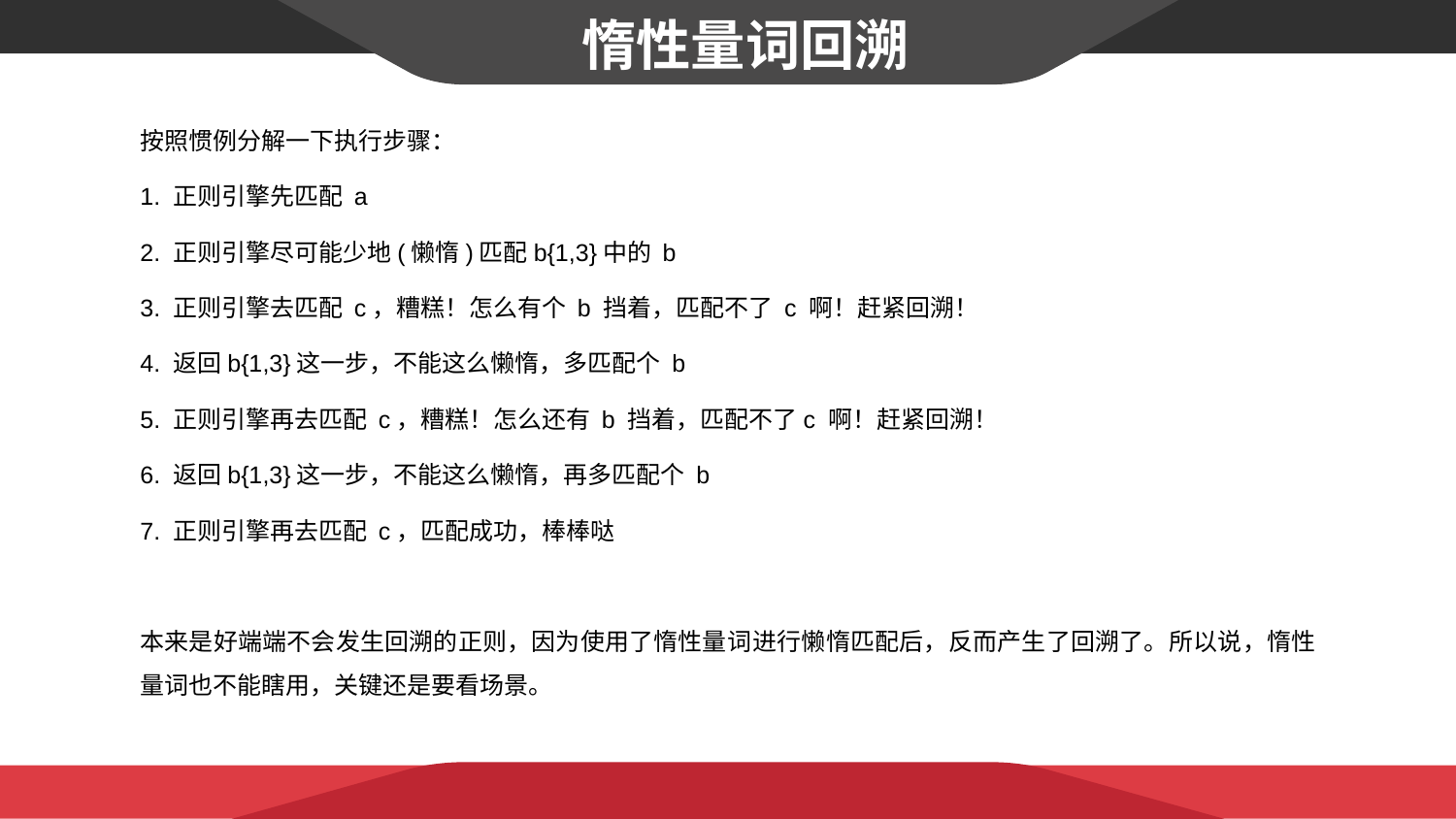

惰性量词回溯
按照惯例分解一下执行步骤：
1. 正则引擎先匹配 a
2. 正则引擎尽可能少地(懒惰)匹配b{1,3}中的 b
3. 正则引擎去匹配 c，糟糕！怎么有个 b 挡着，匹配不了 c 啊！赶紧回溯！
4. 返回b{1,3}这一步，不能这么懒惰，多匹配个 b
5. 正则引擎再去匹配 c，糟糕！怎么还有 b 挡着，匹配不了c 啊！赶紧回溯！
6. 返回b{1,3}这一步，不能这么懒惰，再多匹配个 b
7. 正则引擎再去匹配 c，匹配成功，棒棒哒

本来是好端端不会发生回溯的正则，因为使用了惰性量词进行懒惰匹配后，反而产生了回溯了。所以说，惰性量词也不能瞎用，关键还是要看场景。